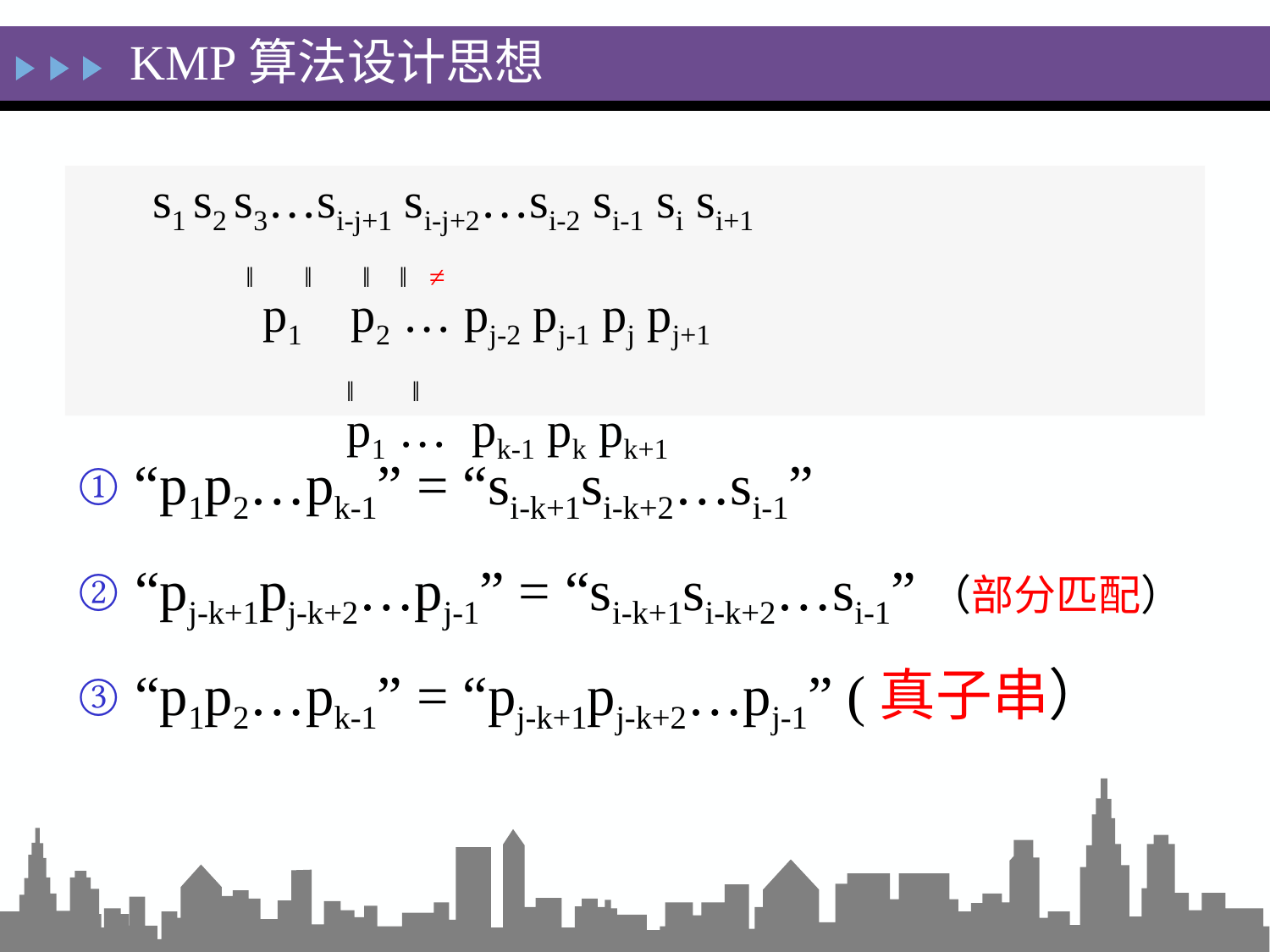

KMP算法设计思想
s1 s2 s3…si-j+1 si-j+2…si-2 si-1 si si+1
             ‖       ‖       ‖    ‖   ≠
         p1    p2 … pj-2 pj-1 pj pj+1
                           ‖        ‖
                           p1 …  pk-1 pk pk+1
① “p1p2…pk-1” = “si-k+1si-k+2…si-1”
② “pj-k+1pj-k+2…pj-1” = “si-k+1si-k+2…si-1”（部分匹配）
③ “p1p2…pk-1” = “pj-k+1pj-k+2…pj-1” (真子串）